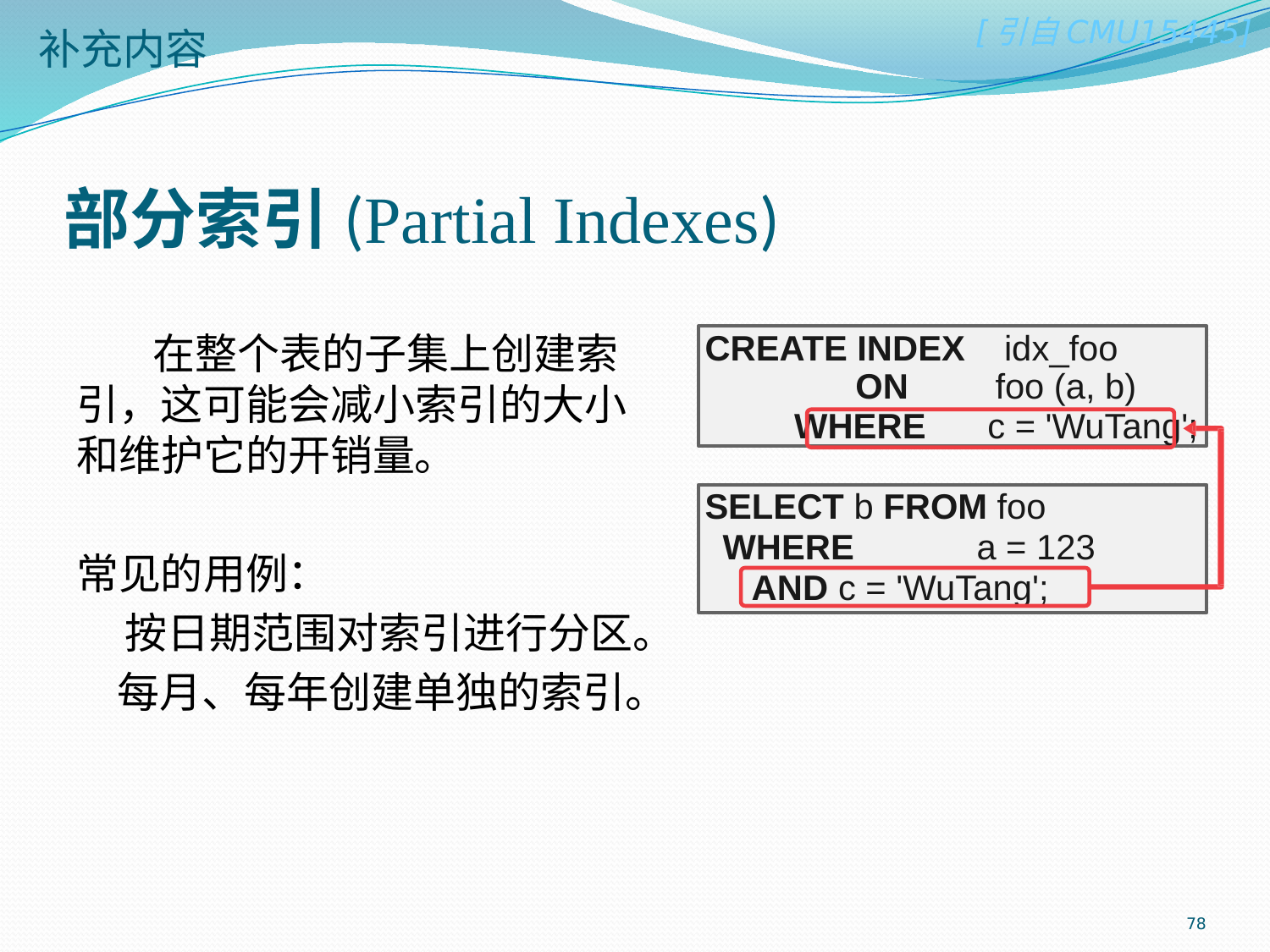

补充内容
# 部分索引(Partial Indexes)
       在整个表的子集上创建索引，这可能会减小索引的大小和维护它的开销量。

常见的用例：
    按日期范围对索引进行分区。
每月、每年创建单独的索引。
CREATE INDEX    idx_foo
ON	foo (a, b)
WHERE	c = 'WuTang';

SELECT b FROM foo
WHERE	a = 123
AND c = 'WuTang';
78